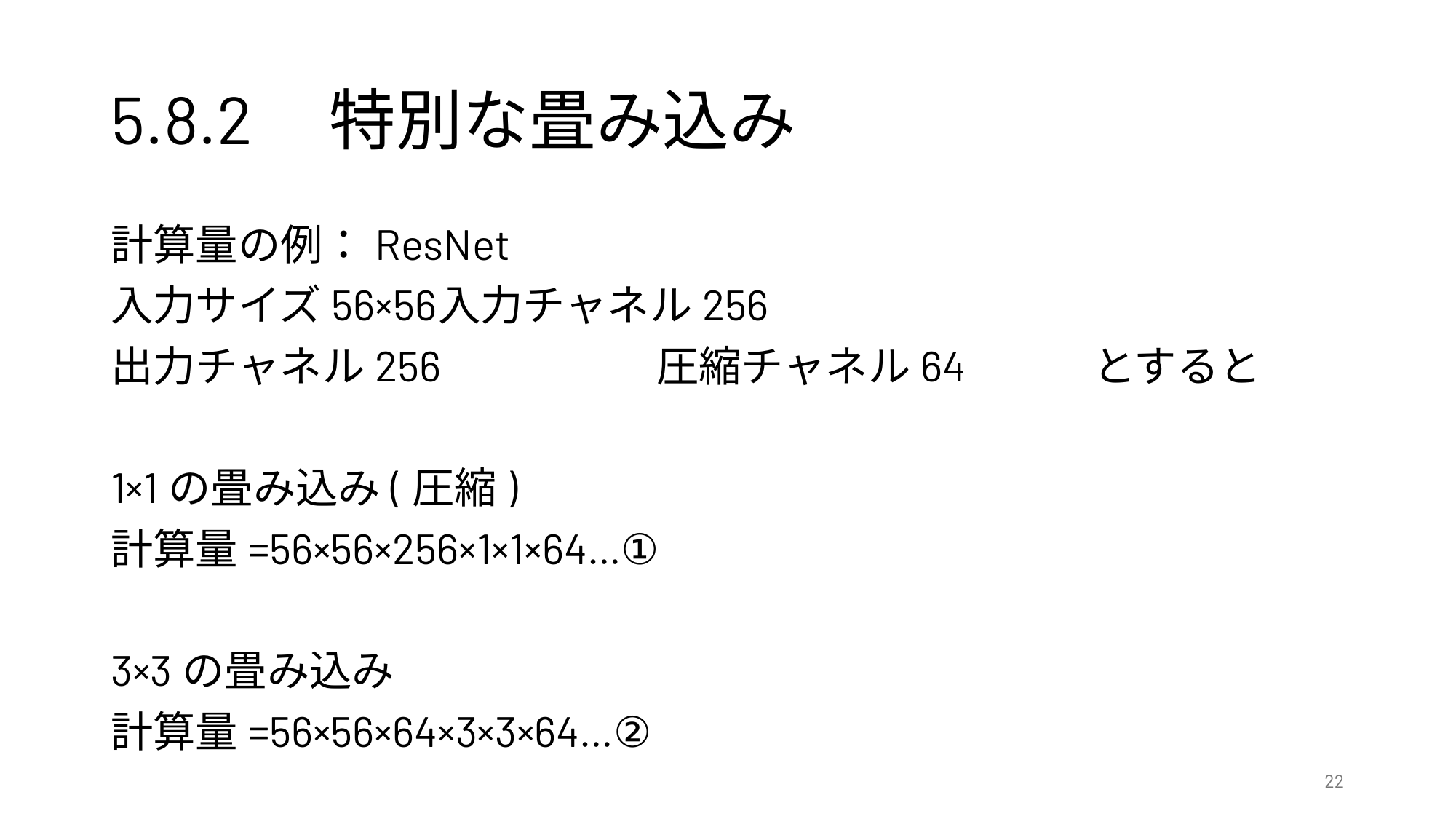

# 5.8.2	特別な畳み込み
計算量の例：ResNet
入力サイズ56×56	入力チャネル256
出力チャネル256		圧縮チャネル64		とすると

1×1の畳み込み(圧縮)
計算量=56×56×256×1×1×64…①

3×3の畳み込み
計算量=56×56×64×3×3×64…②

22